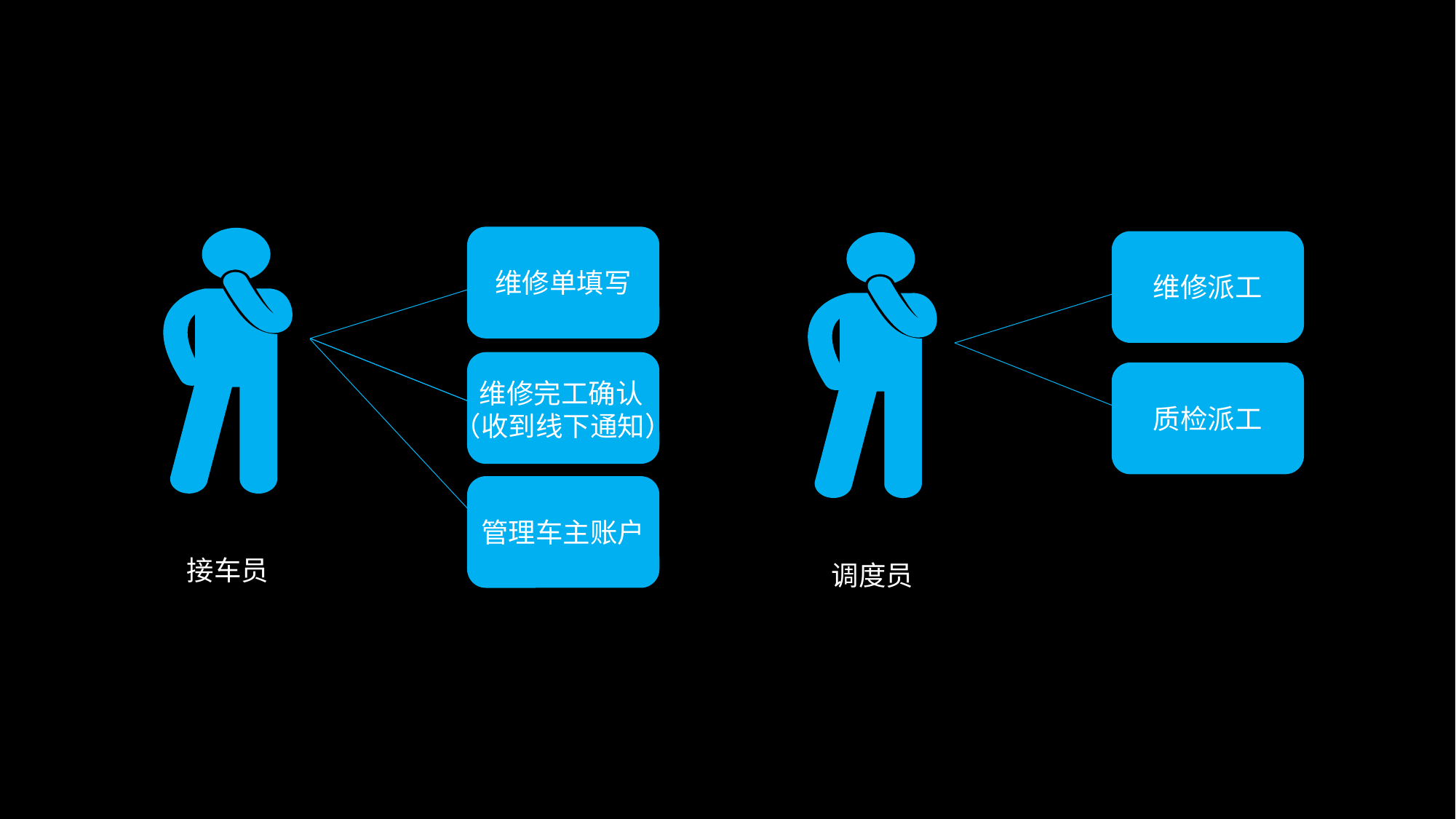

维修单填写

   维修完工确认
（收到线下通知）
接车员

维修派工

质检派工
调度员

管理车主账户